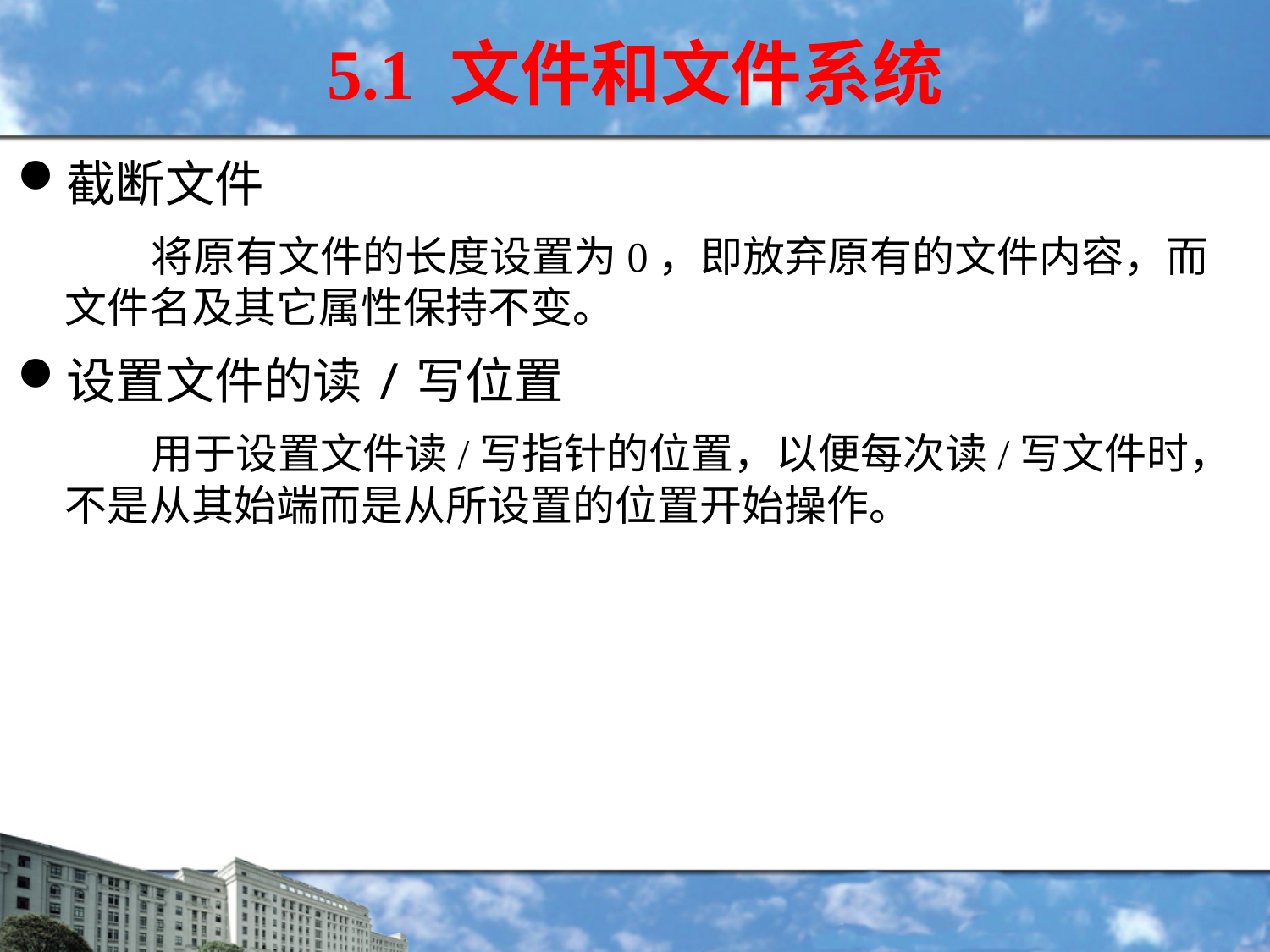

5.1 文件和文件系统
截断文件
             将原有文件的长度设置为0，即放弃原有的文件内容，而文件名及其它属性保持不变。
设置文件的读/写位置
             用于设置文件读/写指针的位置，以便每次读/写文件时，不是从其始端而是从所设置的位置开始操作。